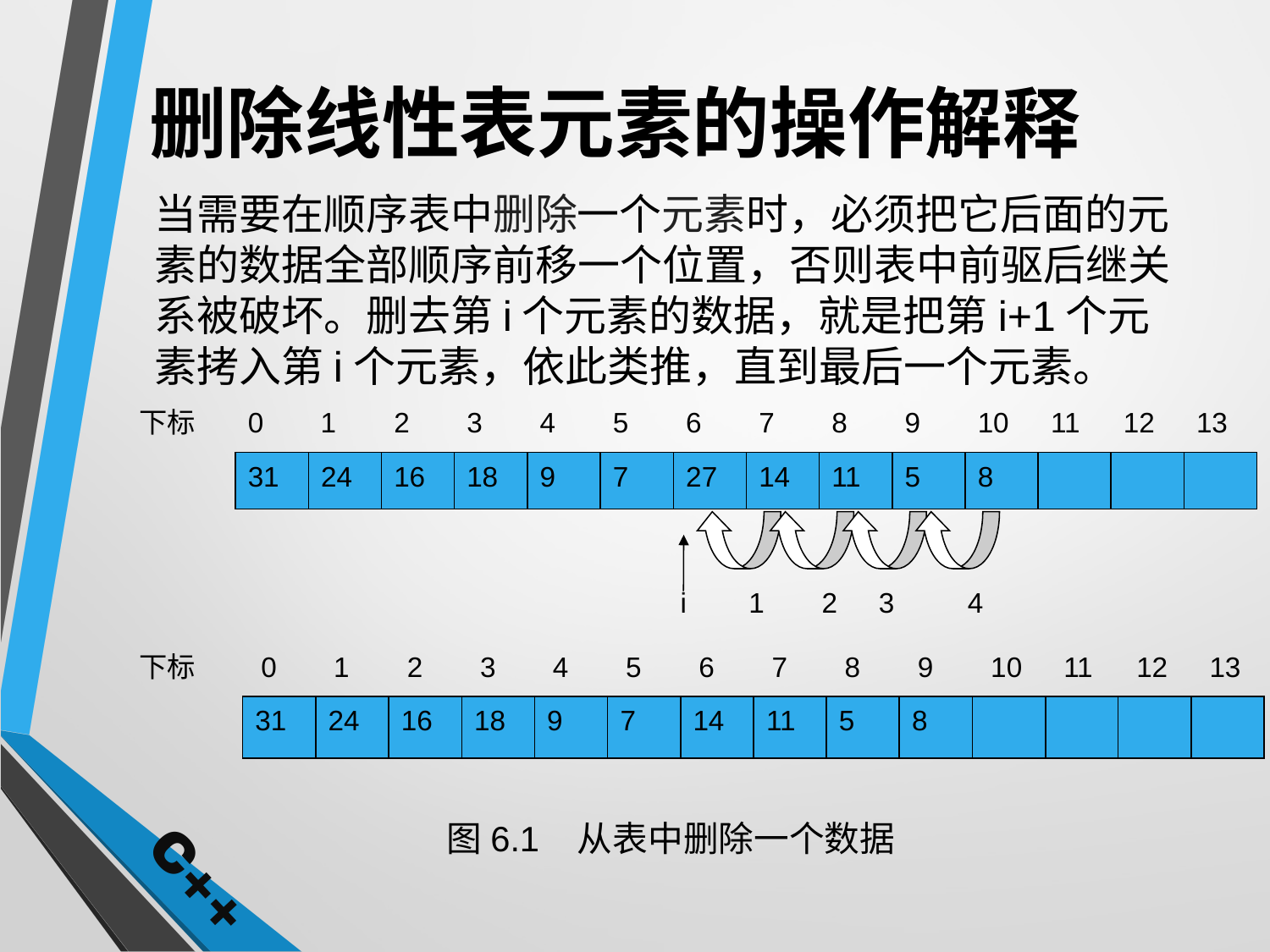

# 删除线性表元素的操作解释
当需要在顺序表中删除一个元素时，必须把它后面的元素的数据全部顺序前移一个位置，否则表中前驱后继关系被破坏。删去第i个元素的数据，就是把第i+1个元素拷入第i个元素，依此类推，直到最后一个元素。
下标
0
1
2
3
4
5
6
7
8
9
10
11
12
13
31
24
16
18
9
7
27
14
11
5
8

i
1
2
3
4
下标
0
1
2
3
4
5
6
7
8
9
10
11
12
13
31
24
16
18
9
7
14
11
5
8

图6.1   从表中删除一个数据